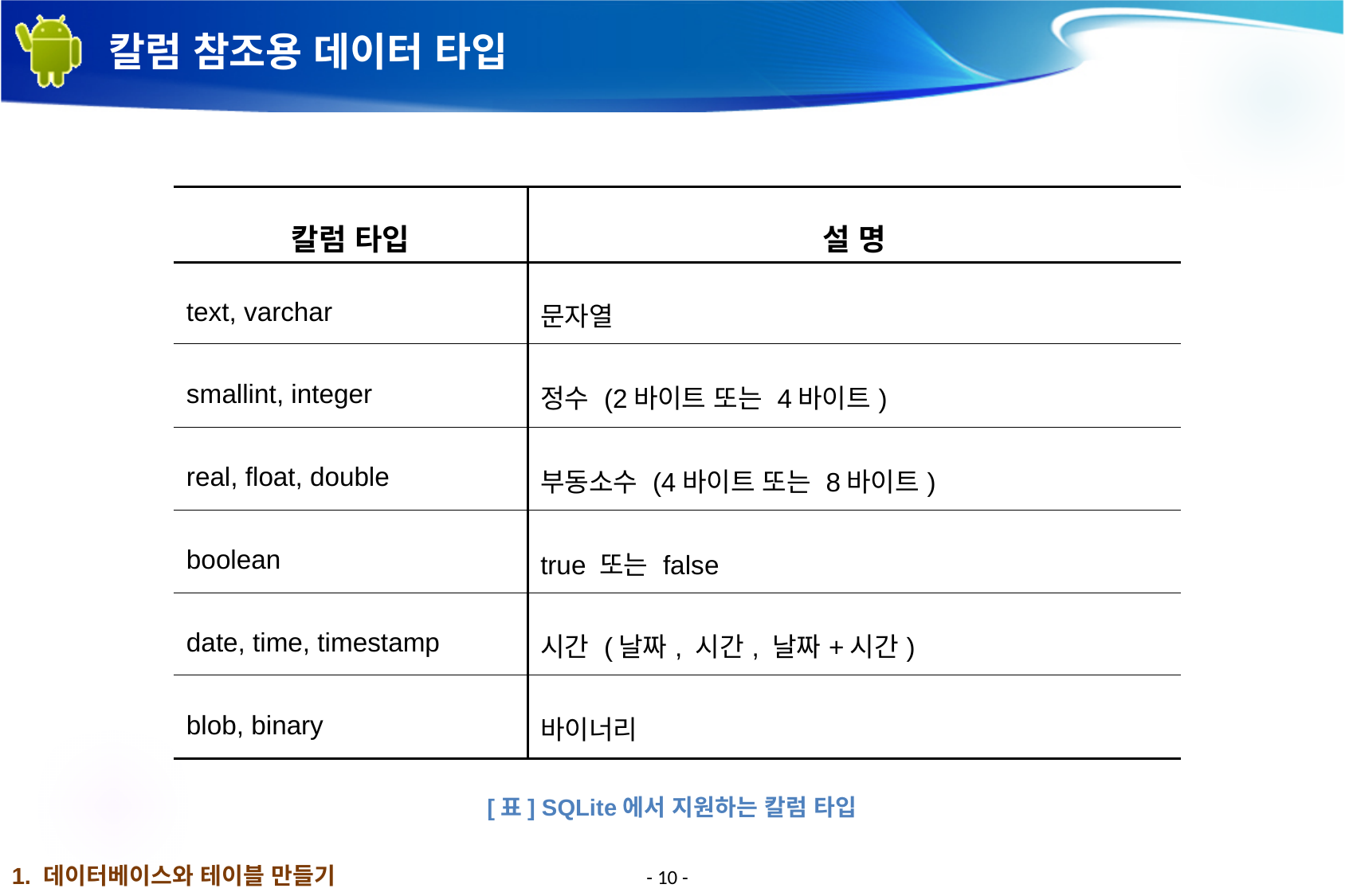

# 칼럼 참조용 데이터 타입
| 칼럼 타입 | 설 명 |
| --- | --- |
| text, varchar | 문자열 |
| smallint, integer | 정수 (2바이트 또는 4바이트) |
| real, float, double | 부동소수 (4바이트 또는 8바이트) |
| boolean | true 또는 false |
| date, time, timestamp | 시간 (날짜, 시간, 날짜+시간) |
| blob, binary | 바이너리 |

[표] SQLite에서 지원하는 칼럼 타입

1. 데이터베이스와 테이블 만들기